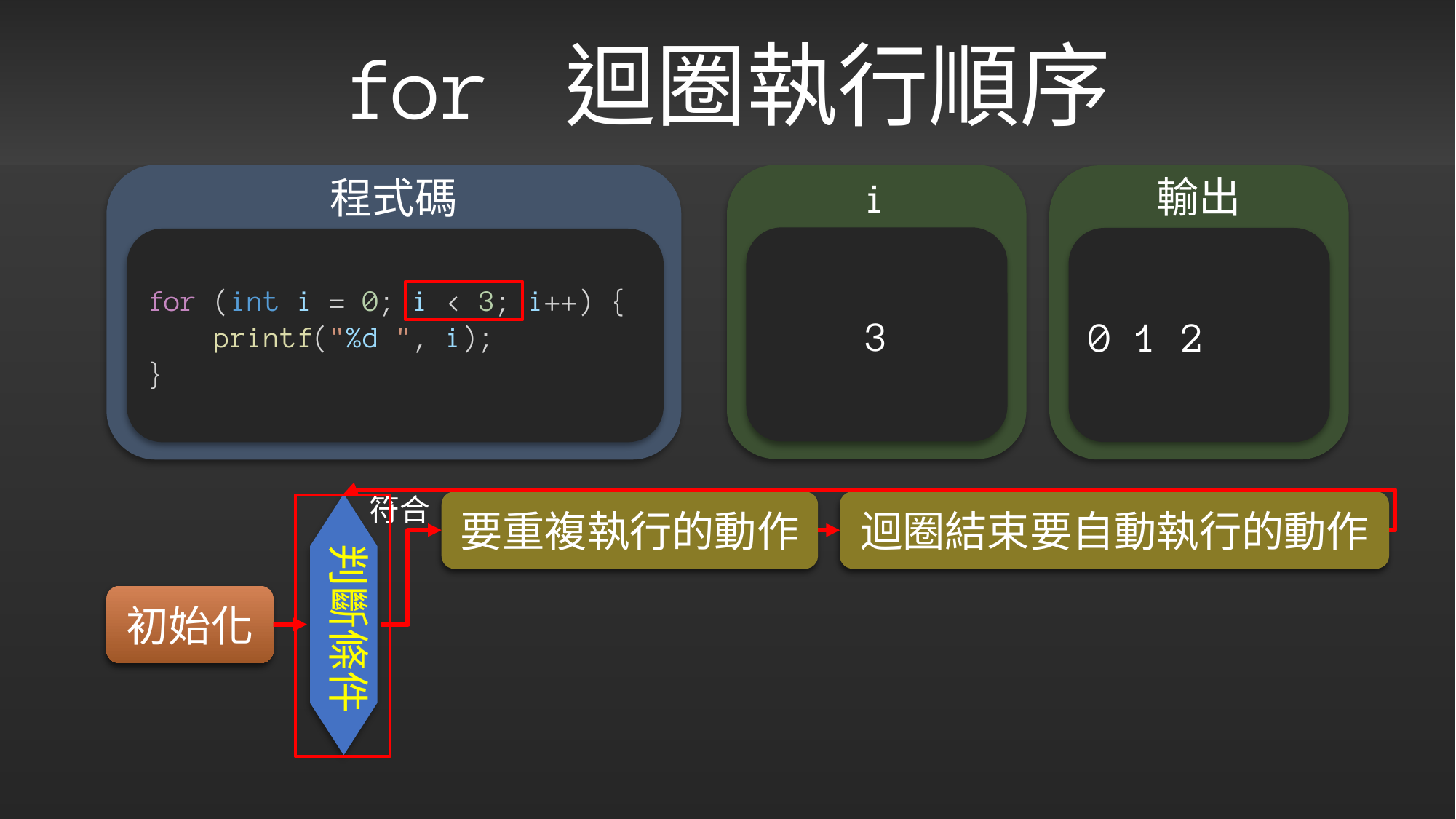

for 迴圈執行順序

程式碼
for (int i = 0; i < 3; i++) {
    printf("%d ", i);
}

i
3

輸出
0 1 2

符合
迴圈結束要自動執行的動作
要重複執行的動作
判斷條件

初始化